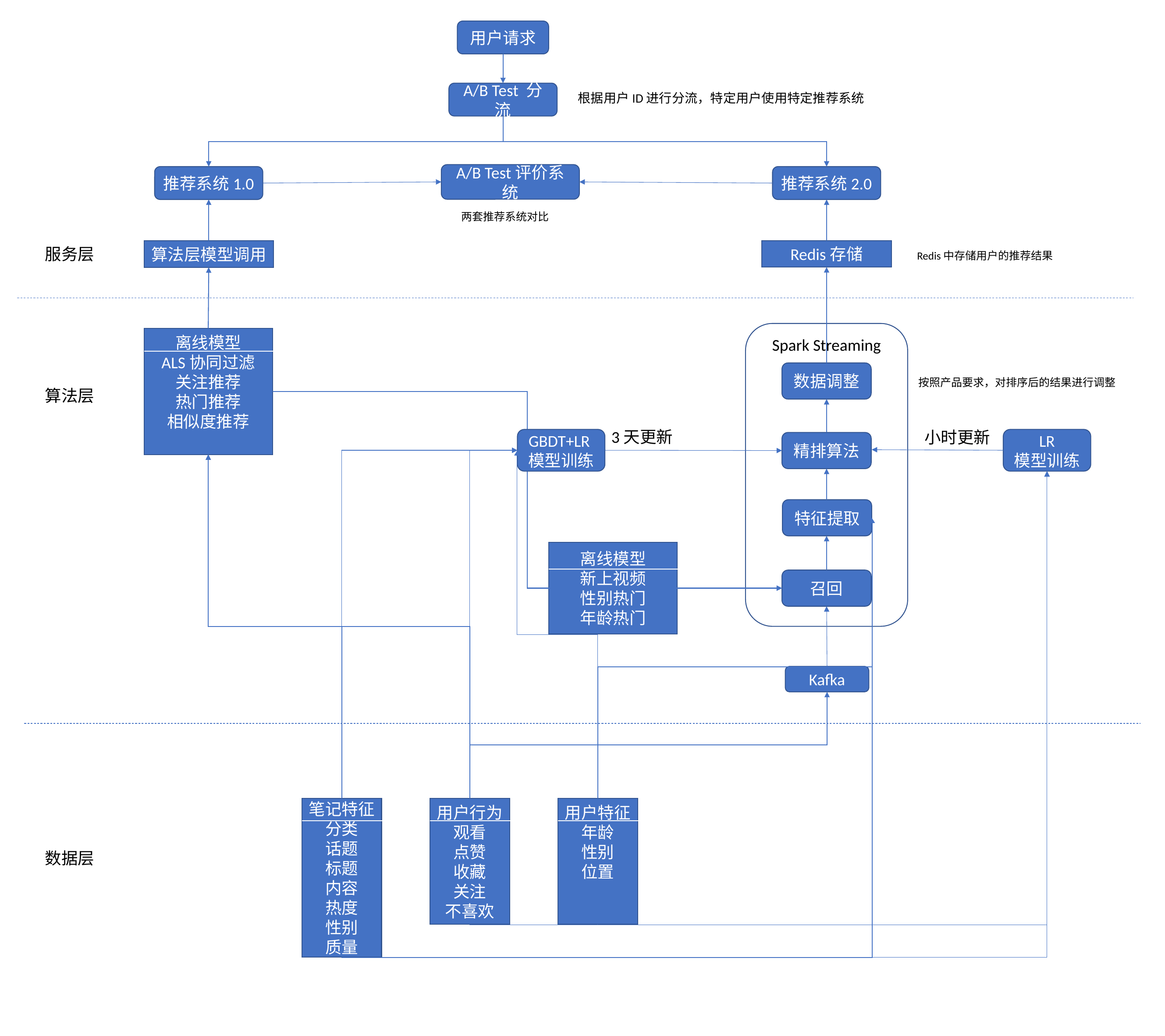

用户请求
A/B Test 分流
根据用户ID进行分流，特定用户使用特定推荐系统
A/B Test评价系统
推荐系统1.0
推荐系统2.0
两套推荐系统对比
服务层
Redis存储
算法层模型调用
Redis中存储用户的推荐结果
Spark Streaming
离线模型
ALS协同过滤
关注推荐
热门推荐
相似度推荐

数据调整
按照产品要求，对排序后的结果进行调整
算法层
3天更新
小时更新
GBDT+LR模型训练
LR
模型训练
精排算法
特征提取
离线模型
新上视频
性别热门
年龄热门
召回
Kafka
用户行为
观看
点赞
收藏
关注
不喜欢
用户特征
年龄
性别
位置

笔记特征
分类
话题
标题
内容
热度
性别
质量
数据层